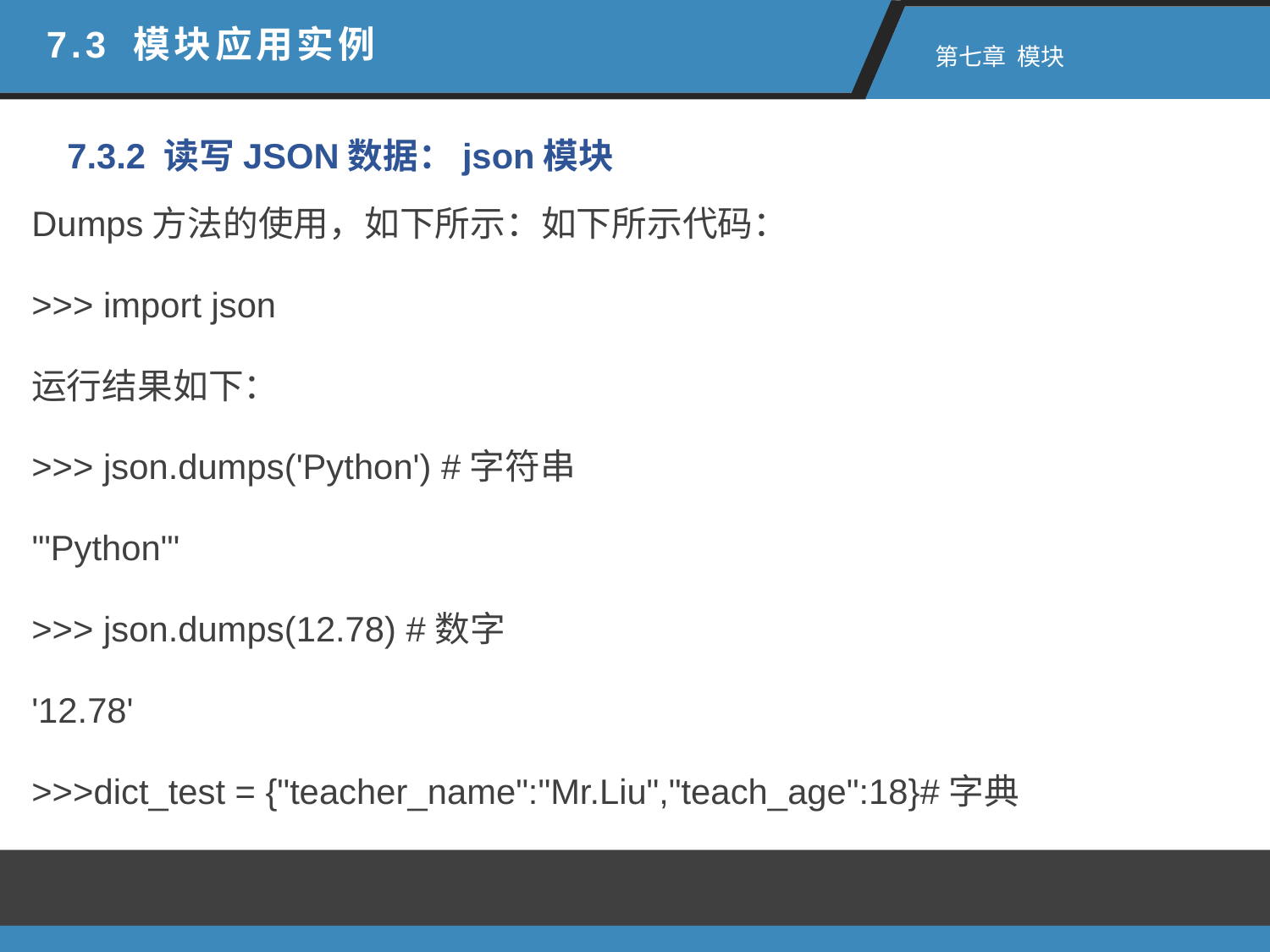

7.3 模块应用实例
  第七章  模块
7.3.2 读写JSON数据：json模块
Dumps方法的使用，如下所示：如下所示代码：
>>> import json
运行结果如下：
>>> json.dumps('Python') #字符串
'"Python"'
>>> json.dumps(12.78) #数字
'12.78'
>>>dict_test = {"teacher_name":"Mr.Liu","teach_age":18}#字典